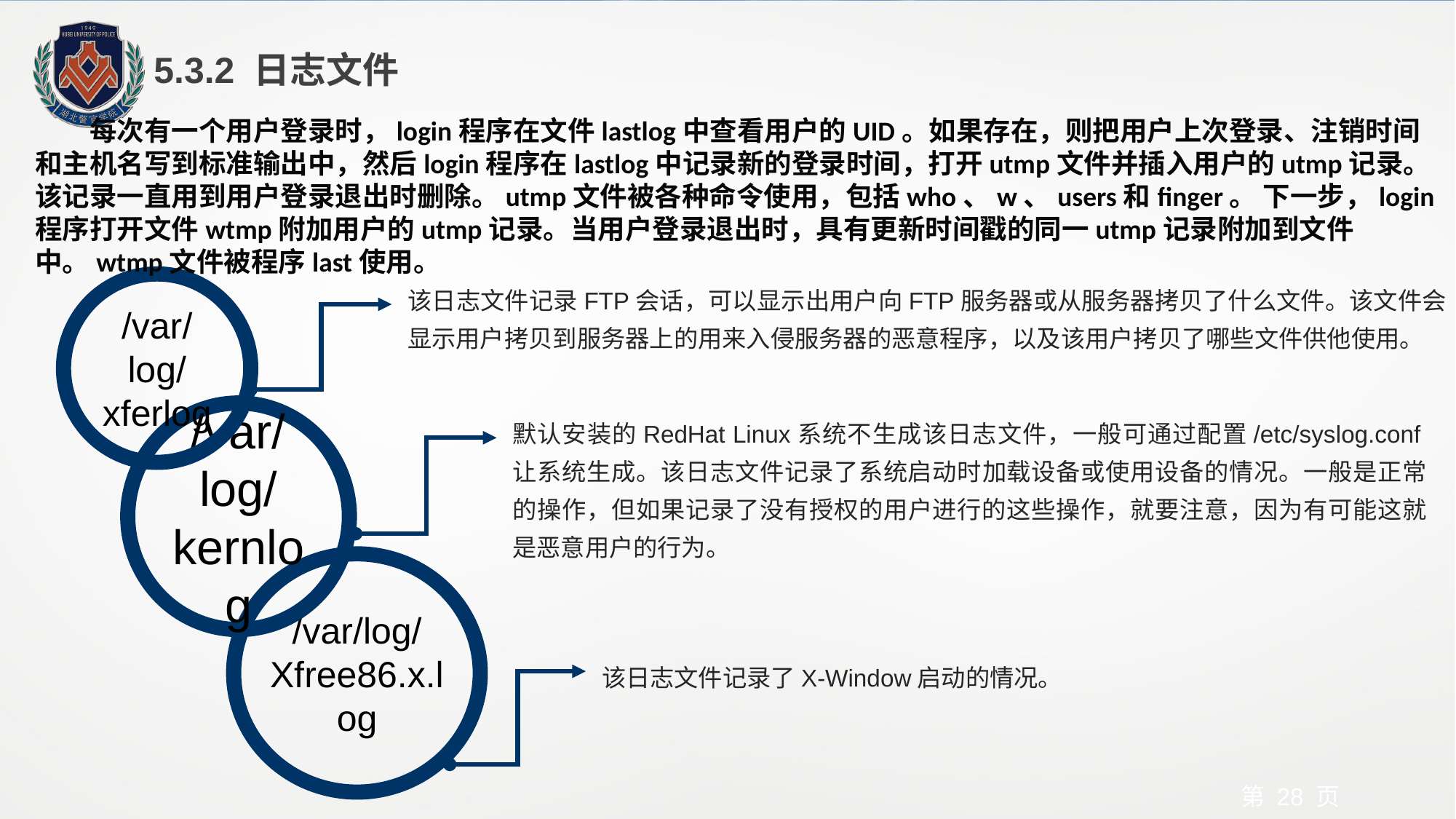

5.3.2 日志文件
　　每次有一个用户登录时，login程序在文件lastlog中查看用户的UID。如果存在，则把用户上次登录、注销时间和主机名写到标准输出中，然后login程序在lastlog中记录新的登录时间，打开utmp文件并插入用户的utmp记录。该记录一直用到用户登录退出时删除。utmp文件被各种命令使用，包括who、w、users和finger。 下一步，login程序打开文件wtmp附加用户的utmp记录。当用户登录退出时，具有更新时间戳的同一utmp记录附加到文件中。wtmp文件被程序last使用。
该日志文件记录FTP会话，可以显示出用户向FTP服务器或从服务器拷贝了什么文件。该文件会显示用户拷贝到服务器上的用来入侵服务器的恶意程序，以及该用户拷贝了哪些文件供他使用。
/var/log/xferlog
默认安装的RedHat Linux系统不生成该日志文件，一般可通过配置/etc/syslog.conf让系统生成。该日志文件记录了系统启动时加载设备或使用设备的情况。一般是正常的操作，但如果记录了没有授权的用户进行的这些操作，就要注意，因为有可能这就是恶意用户的行为。
/var/log/kernlog
/var/log/Xfree86.x.log
该日志文件记录了X-Window启动的情况。